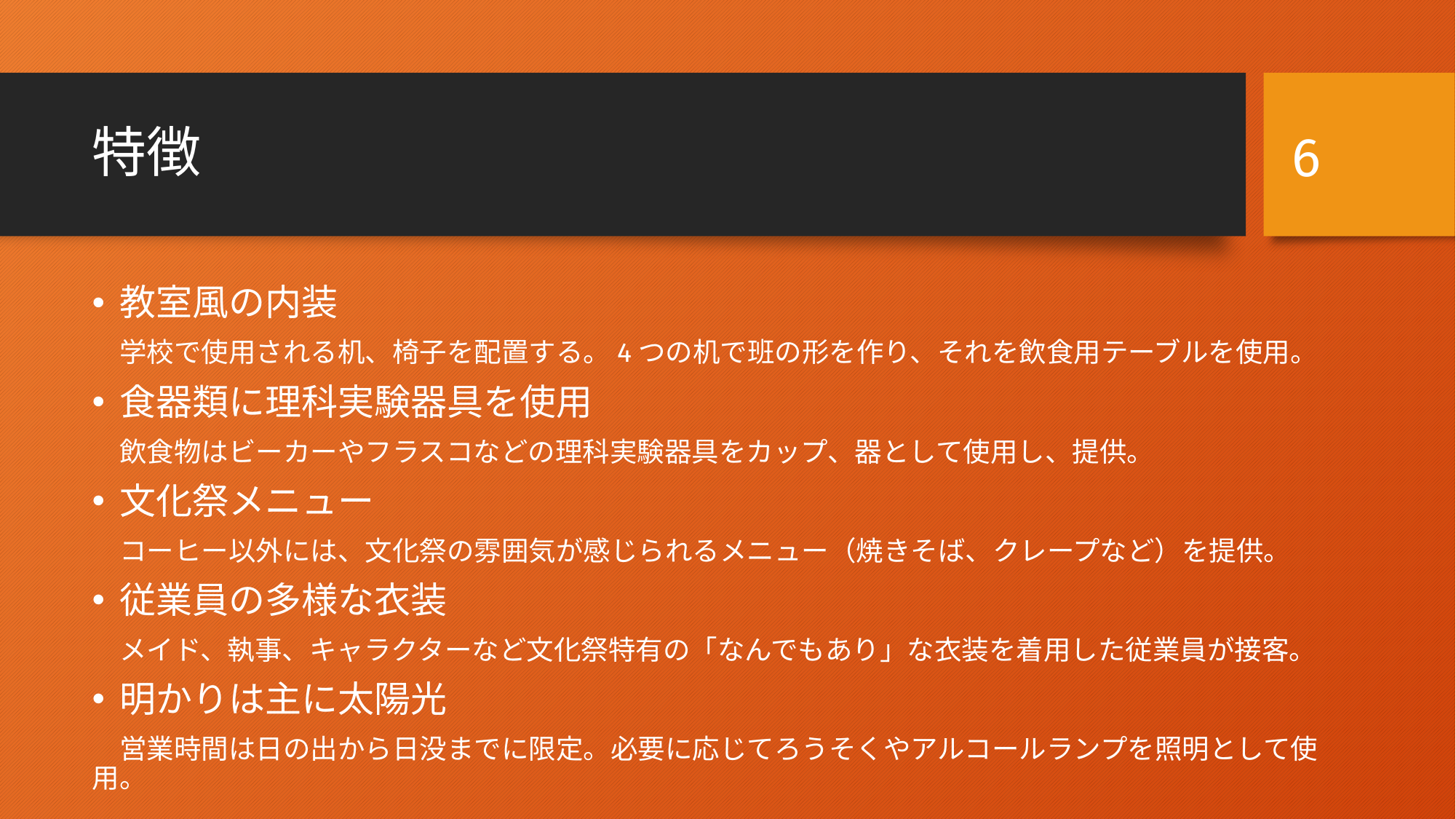

6
# 特徴
教室風の内装
　学校で使用される机、椅子を配置する。4つの机で班の形を作り、それを飲食用テーブルを使用。
食器類に理科実験器具を使用
　飲食物はビーカーやフラスコなどの理科実験器具をカップ、器として使用し、提供。
文化祭メニュー
　コーヒー以外には、文化祭の雰囲気が感じられるメニュー（焼きそば、クレープなど）を提供。
従業員の多様な衣装
　メイド、執事、キャラクターなど文化祭特有の「なんでもあり」な衣装を着用した従業員が接客。
明かりは主に太陽光
　営業時間は日の出から日没までに限定。必要に応じてろうそくやアルコールランプを照明として使用。